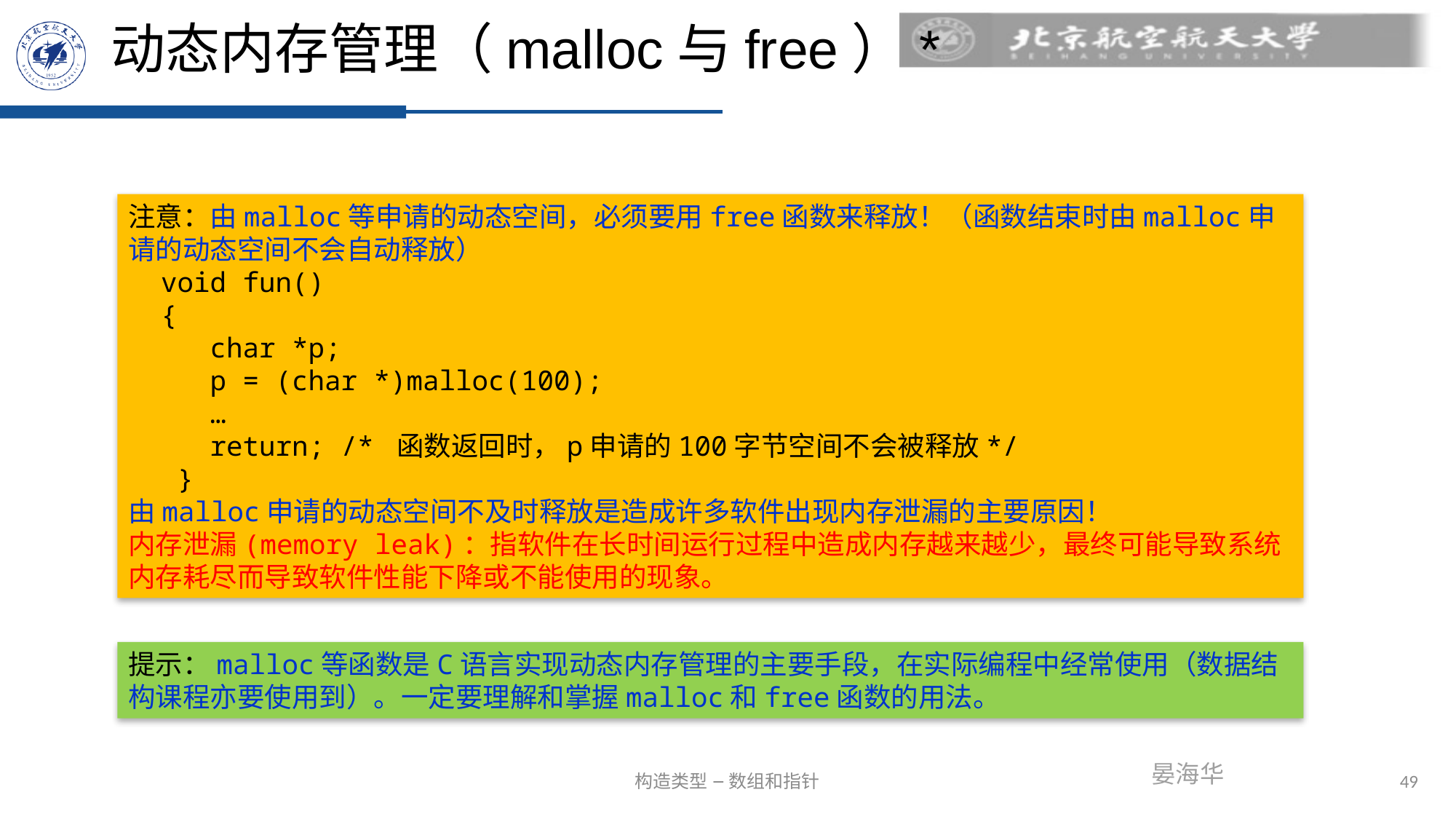

# 动态内存管理（malloc与free）*
注意：由malloc等申请的动态空间，必须要用free函数来释放！（函数结束时由malloc申请的动态空间不会自动释放）
  void fun()
  {
     char *p;
     p = (char *)malloc(100);
     …
     return; /* 函数返回时，p申请的100字节空间不会被释放*/
   }
由malloc申请的动态空间不及时释放是造成许多软件出现内存泄漏的主要原因！
内存泄漏(memory leak)：指软件在长时间运行过程中造成内存越来越少，最终可能导致系统内存耗尽而导致软件性能下降或不能使用的现象。
提示：malloc等函数是C语言实现动态内存管理的主要手段，在实际编程中经常使用（数据结构课程亦要使用到）。一定要理解和掌握malloc和free函数的用法。
49
构造类型 – 数组和指针